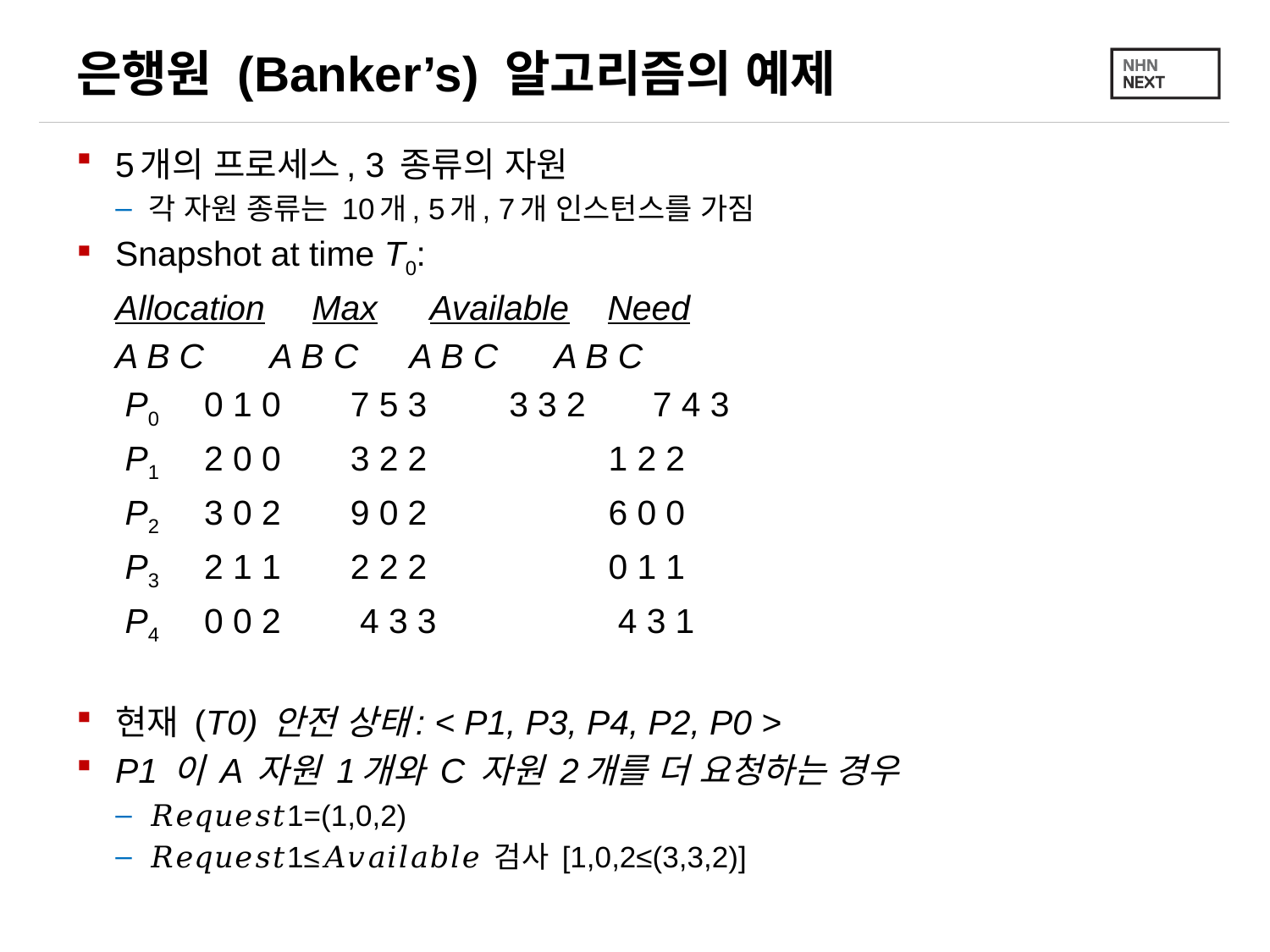

# 은행원 (Banker’s) 알고리즘의 예제
5개의 프로세스, 3 종류의 자원
각 자원 종류는 10개, 5개, 7개 인스턴스를 가짐
Snapshot at time T0:
			Allocation	  Max	     Available    Need
			A B C	       A B C 	   A B C      A B C
		 P0	0 1 0	      7 5 3 	    3 3 2       7 4 3
		 P1	2 0 0 	      3 2 2                   1 2 2
		 P2	3 0 2 	      9 0 2                   6 0 0
		 P3	2 1 1 	      2 2 2                   0 1 1
		 P4	0 0 2	       4 3 3                   4 3 1

현재 (T0) 안전 상태: < P1, P3, P4, P2, P0 >
P1 이 A 자원 1개와 C 자원 2개를 더 요청하는 경우
𝑅𝑒𝑞𝑢𝑒𝑠𝑡1=(1,0,2)
𝑅𝑒𝑞𝑢𝑒𝑠𝑡1≤𝐴𝑣𝑎𝑖𝑙𝑎𝑏𝑙𝑒 검사 [1,0,2≤(3,3,2)]